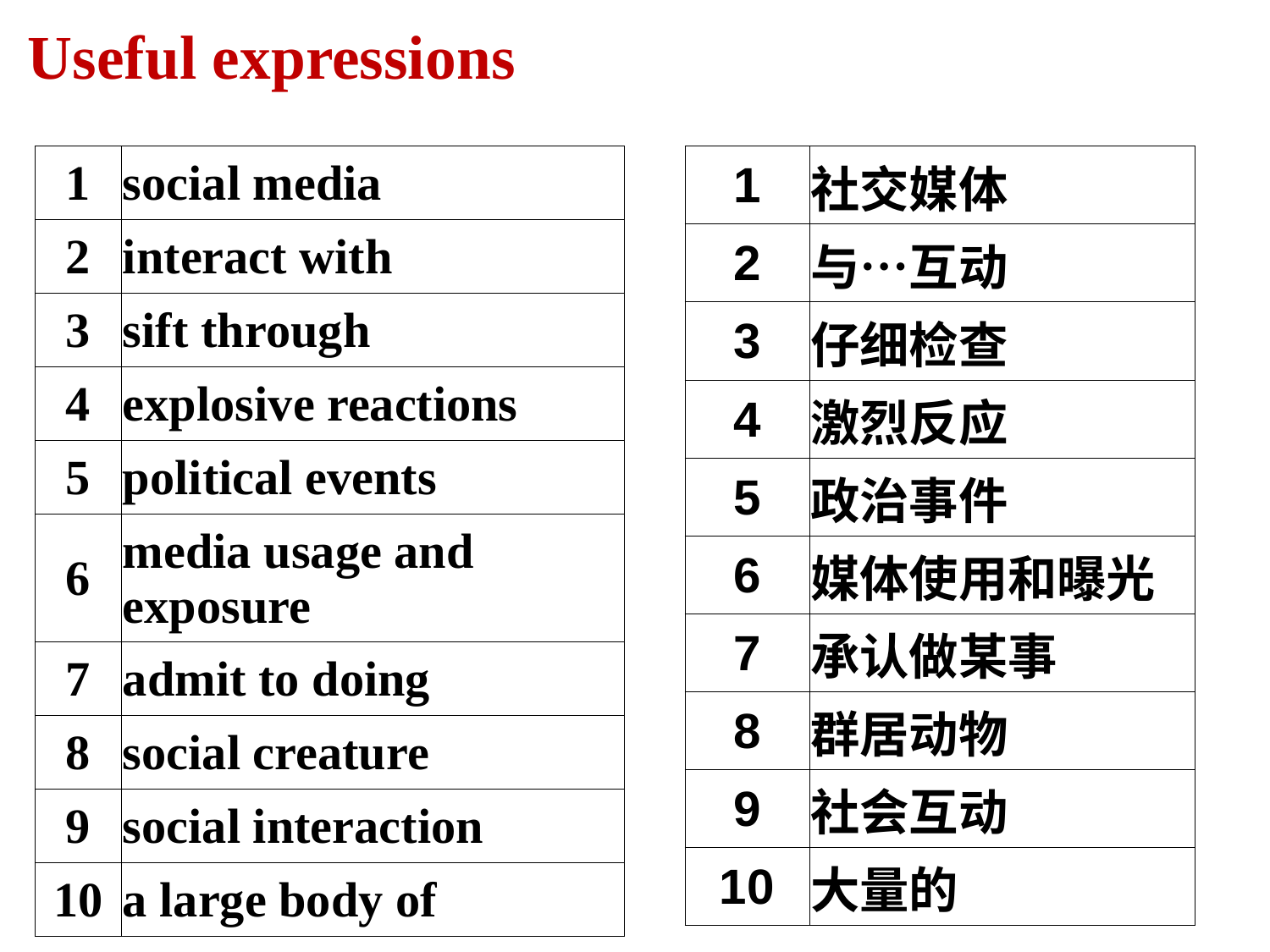

# Useful expressions
| 1 | social media |
| --- | --- |
| 2 | interact with |
| 3 | sift through |
| 4 | explosive reactions |
| 5 | political events |
| 6 | media usage and exposure |
| 7 | admit to doing |
| 8 | social creature |
| 9 | social interaction |
| 10 | a large body of |
| 1 | 社交媒体 |
| --- | --- |
| 2 | 与…互动 |
| 3 | 仔细检查 |
| 4 | 激烈反应 |
| 5 | 政治事件 |
| 6 | 媒体使用和曝光 |
| 7 | 承认做某事 |
| 8 | 群居动物 |
| 9 | 社会互动 |
| 10 | 大量的 |